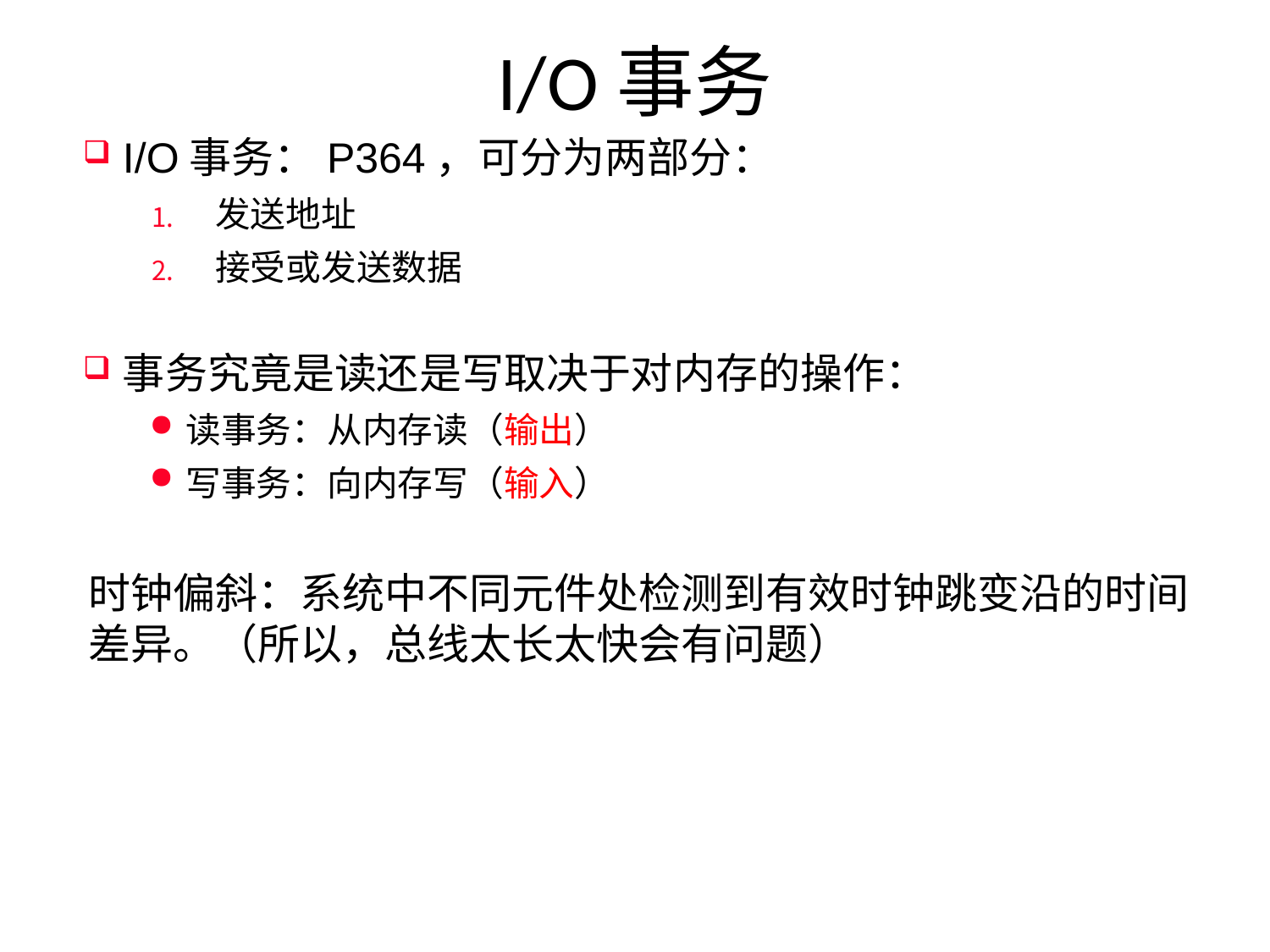

# I/O事务
I/O事务：P364，可分为两部分：
发送地址
接受或发送数据

事务究竟是读还是写取决于对内存的操作：
读事务：从内存读（输出）
写事务：向内存写（输入）

时钟偏斜：系统中不同元件处检测到有效时钟跳变沿的时间差异。（所以，总线太长太快会有问题）